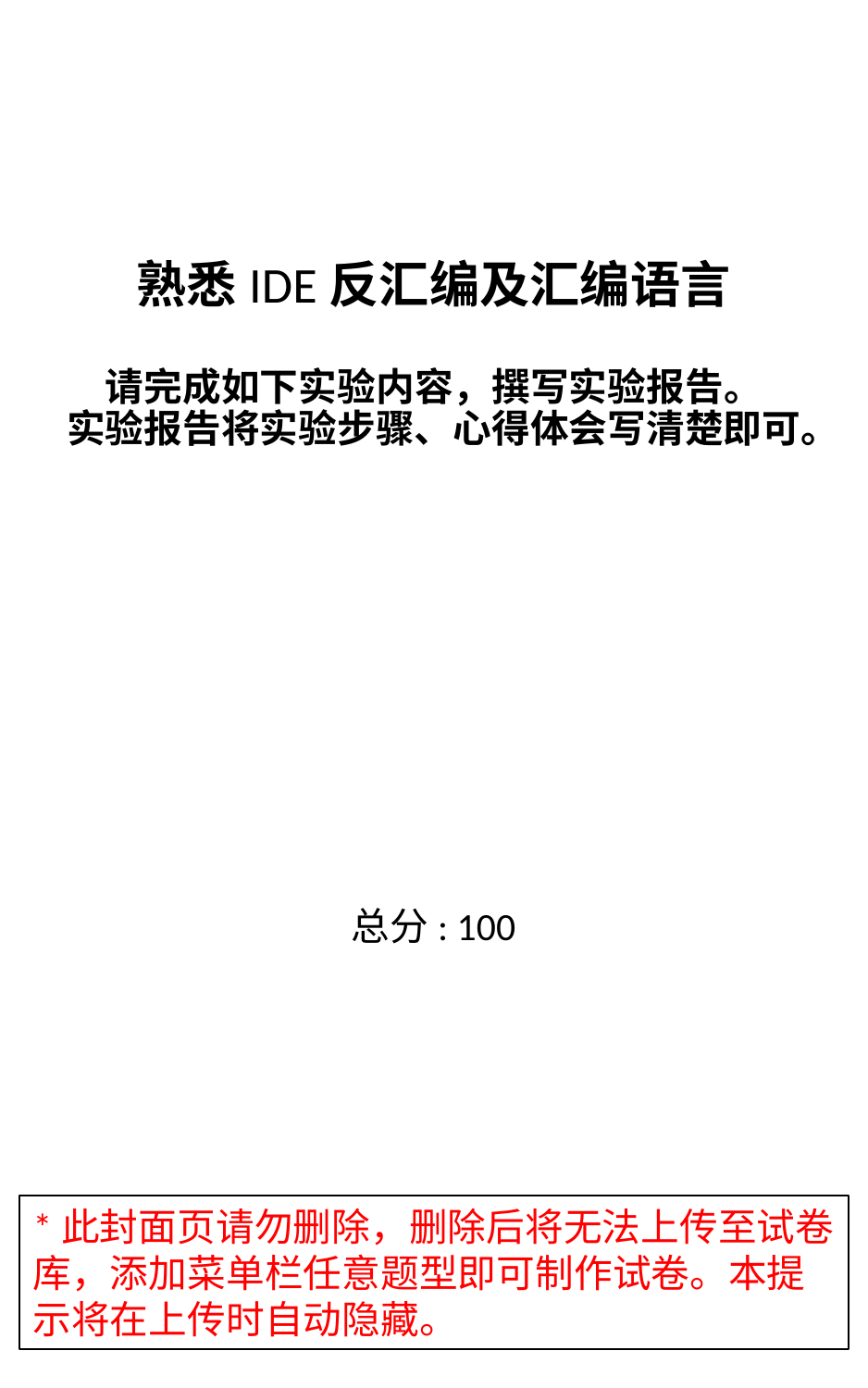

# 熟悉IDE反汇编及汇编语言 请完成如下实验内容，撰写实验报告。 实验报告将实验步骤、心得体会写清楚即可。
总分: 100
*此封面页请勿删除，删除后将无法上传至试卷库，添加菜单栏任意题型即可制作试卷。本提示将在上传时自动隐藏。